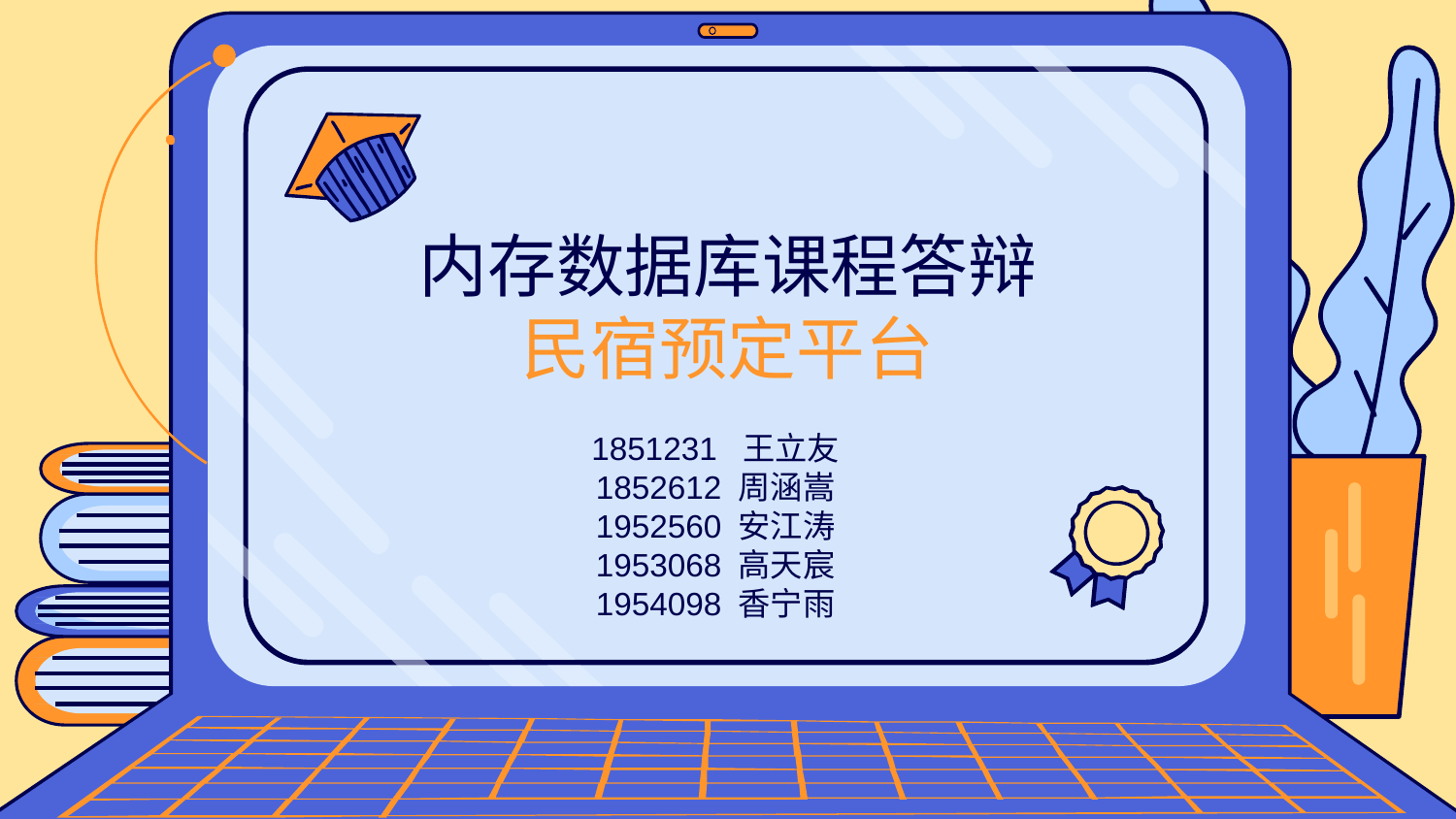

# 内存数据库课程答辩 民宿预定平台
1851231  王立友
1852612 周涵嵩
1952560 安江涛
1953068 高天宸
1954098 香宁雨